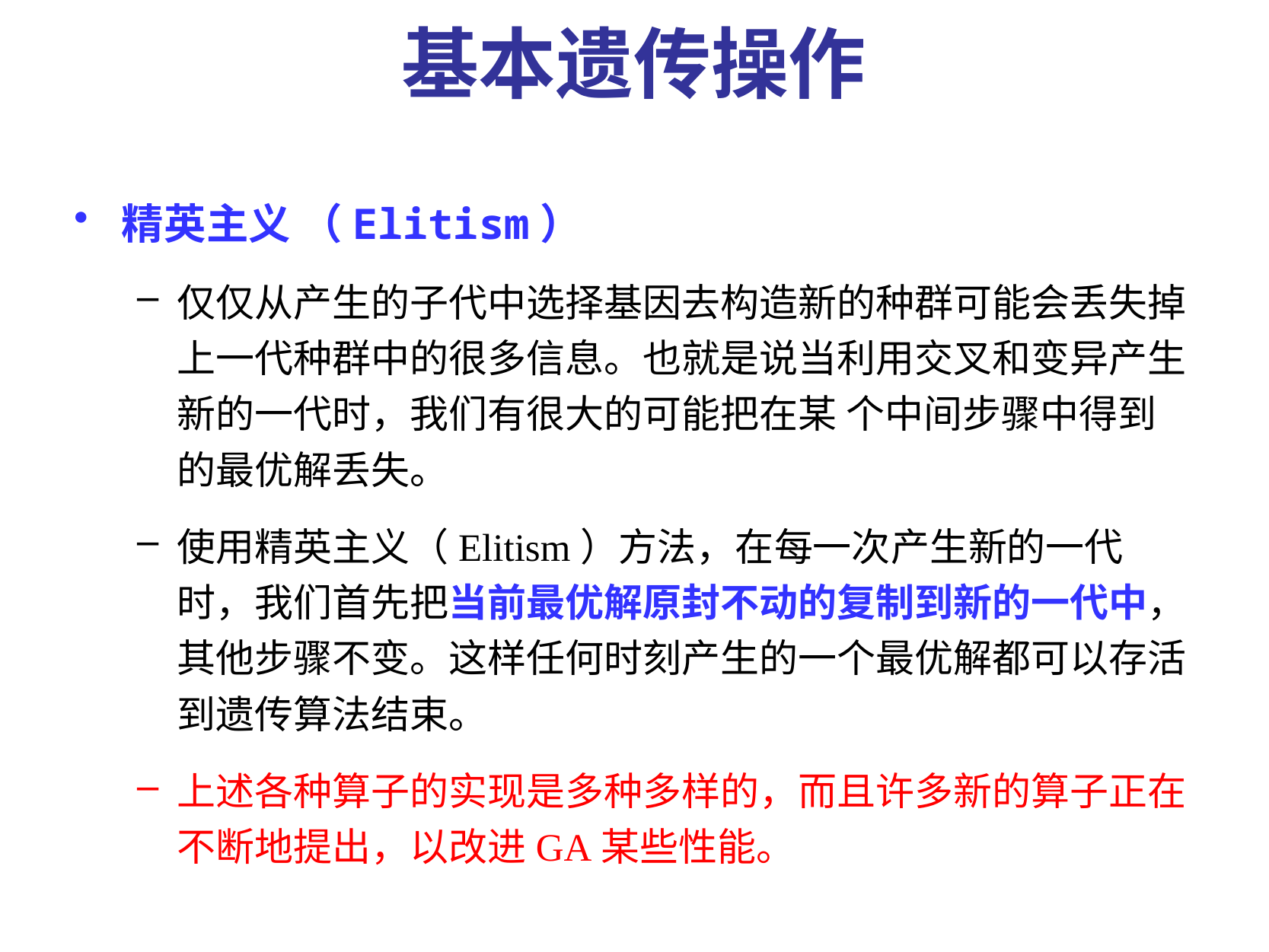

基本遗传操作
精英主义 （Elitism）
仅仅从产生的子代中选择基因去构造新的种群可能会丢失掉上一代种群中的很多信息。也就是说当利用交叉和变异产生新的一代时，我们有很大的可能把在某 个中间步骤中得到的最优解丢失。
使用精英主义（Elitism）方法，在每一次产生新的一代时，我们首先把当前最优解原封不动的复制到新的一代中，其他步骤不变。这样任何时刻产生的一个最优解都可以存活到遗传算法结束。
上述各种算子的实现是多种多样的，而且许多新的算子正在不断地提出，以改进GA某些性能。